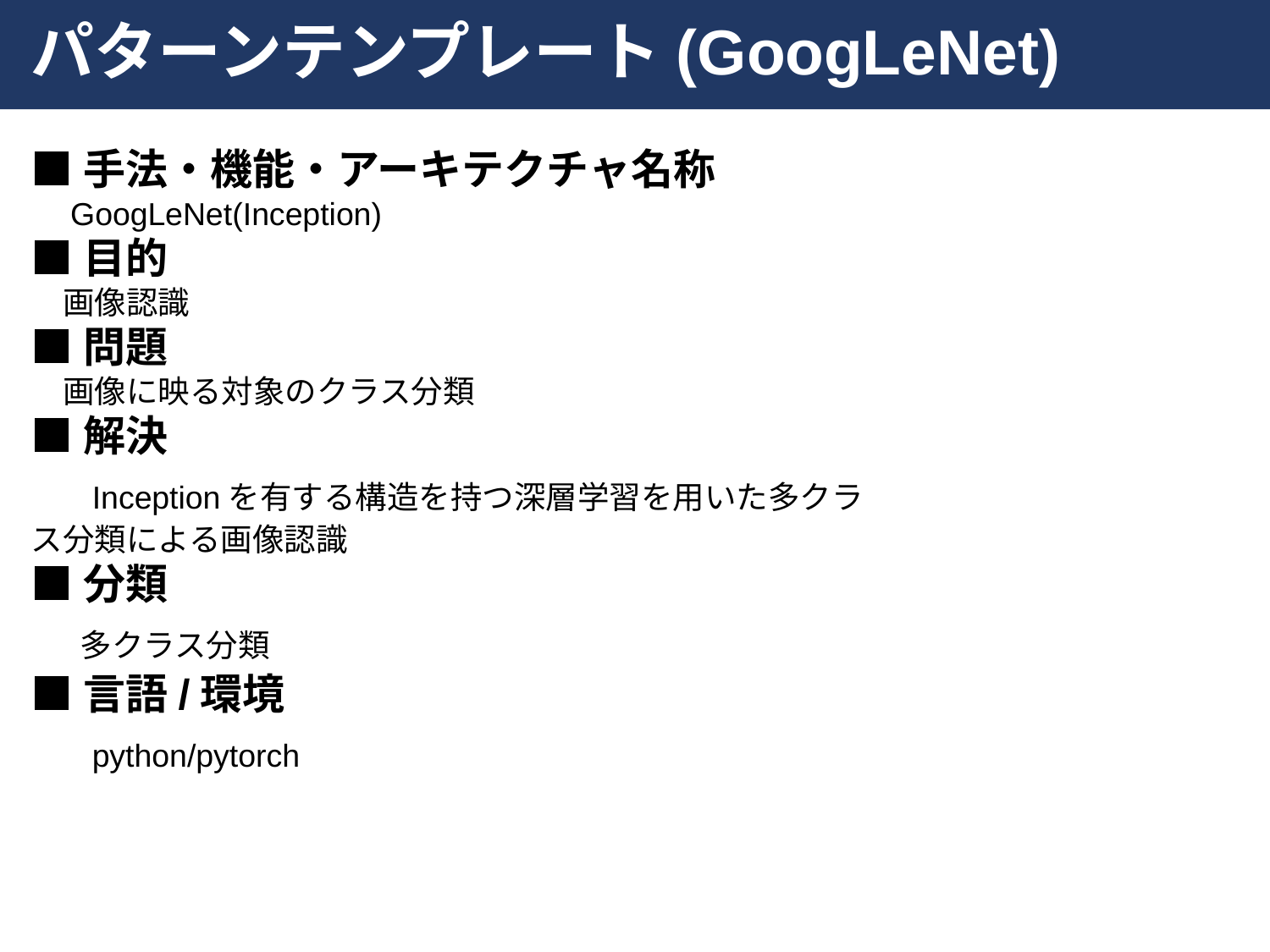

# パターンテンプレート(GoogLeNet)
■手法・機能・アーキテクチャ名称
　GoogLeNet(Inception)
■目的
　画像認識
■問題
　画像に映る対象のクラス分類
■解決
　Inceptionを有する構造を持つ深層学習を用いた多クラス分類による画像認識
■分類
　多クラス分類
■言語/環境
　python/pytorch